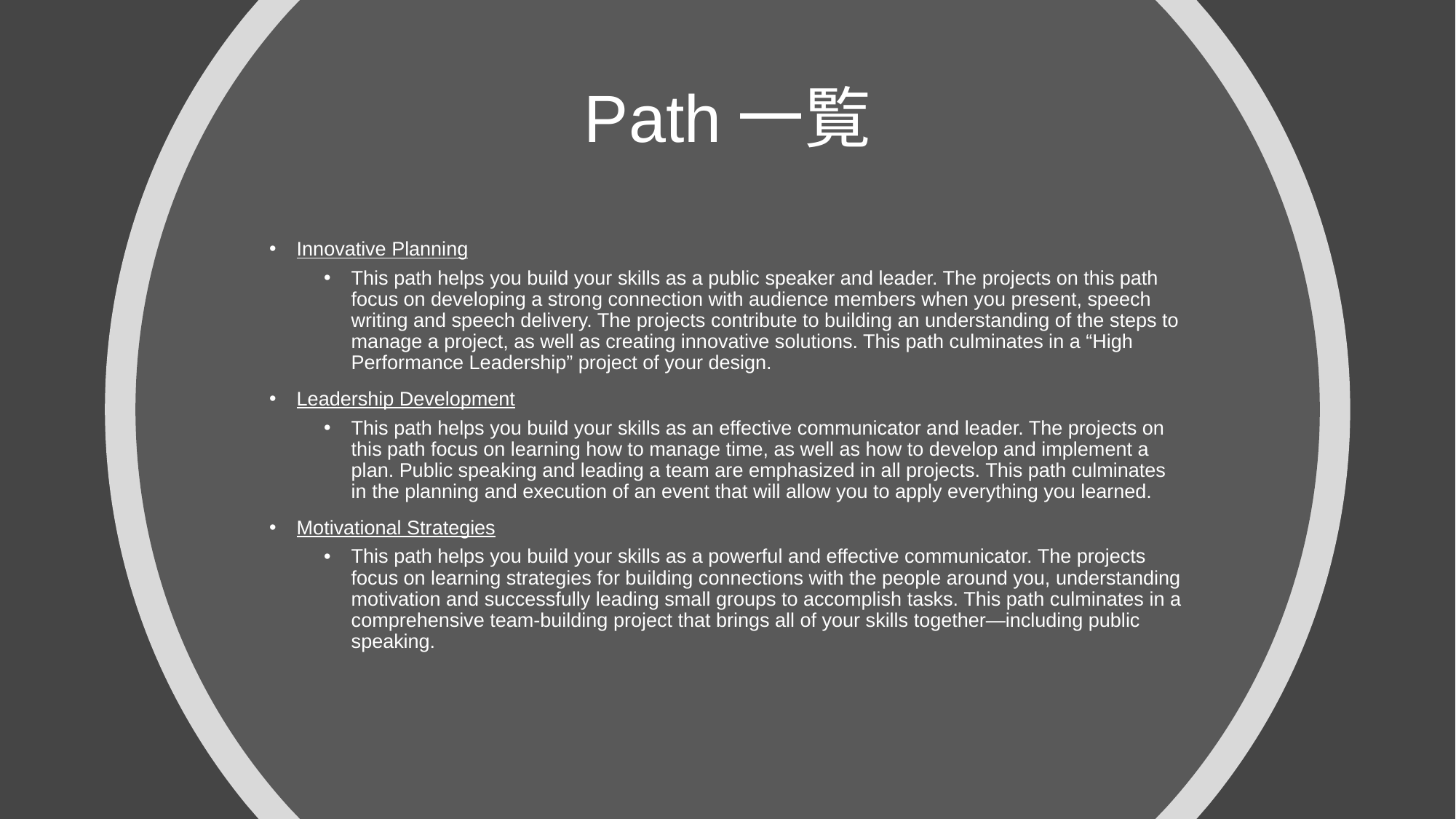

# Path一覧
Innovative Planning
This path helps you build your skills as a public speaker and leader. The projects on this path focus on developing a strong connection with audience members when you present, speech writing and speech delivery. The projects contribute to building an understanding of the steps to manage a project, as well as creating innovative solutions. This path culminates in a “High Performance Leadership” project of your design.
Leadership Development
This path helps you build your skills as an effective communicator and leader. The projects on this path focus on learning how to manage time, as well as how to develop and implement a plan. Public speaking and leading a team are emphasized in all projects. This path culminates in the planning and execution of an event that will allow you to apply everything you learned.
Motivational Strategies
This path helps you build your skills as a powerful and effective communicator. The projects focus on learning strategies for building connections with the people around you, understanding motivation and successfully leading small groups to accomplish tasks. This path culminates in a comprehensive team-building project that brings all of your skills together—including public speaking.